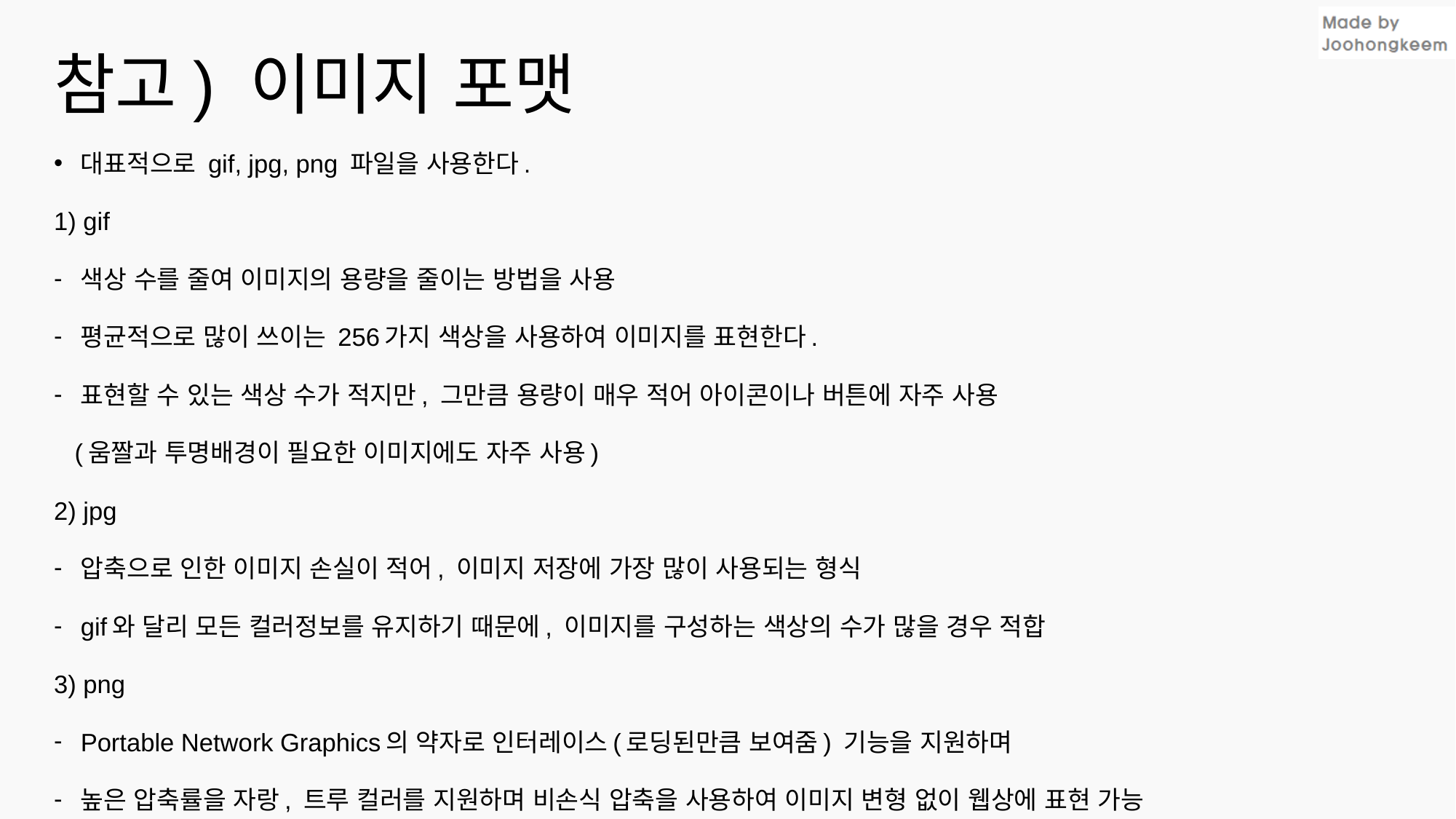

# 참고) 이미지 포맷
대표적으로 gif, jpg, png 파일을 사용한다.
1) gif
색상 수를 줄여 이미지의 용량을 줄이는 방법을 사용
평균적으로 많이 쓰이는 256가지 색상을 사용하여 이미지를 표현한다.
표현할 수 있는 색상 수가 적지만, 그만큼 용량이 매우 적어 아이콘이나 버튼에 자주 사용
   (움짤과 투명배경이 필요한 이미지에도 자주 사용)
2) jpg
압축으로 인한 이미지 손실이 적어, 이미지 저장에 가장 많이 사용되는 형식
gif와 달리 모든 컬러정보를 유지하기 때문에, 이미지를 구성하는 색상의 수가 많을 경우 적합
3) png
Portable Network Graphics의 약자로 인터레이스(로딩된만큼 보여줌) 기능을 지원하며
높은 압축률을 자랑, 트루 컬러를 지원하며 비손식 압축을 사용하여 이미지 변형 없이 웹상에 표현 가능